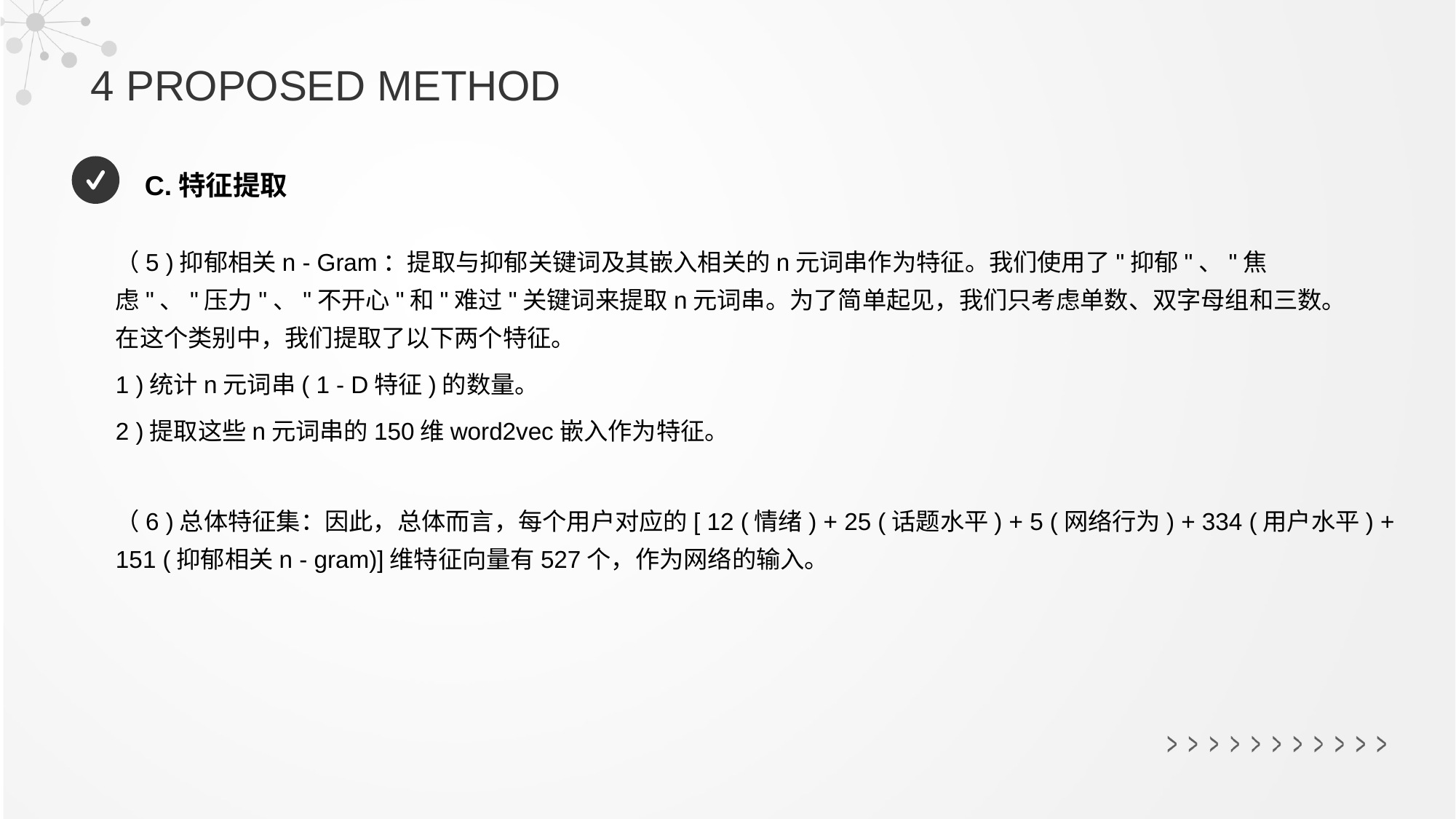

4 PROPOSED METHOD
C.特征提取

（5 )抑郁相关n - Gram：提取与抑郁关键词及其嵌入相关的n元词串作为特征。我们使用了"抑郁"、"焦虑"、"压力"、"不开心"和"难过"关键词来提取n元词串。为了简单起见，我们只考虑单数、双字母组和三数。在这个类别中，我们提取了以下两个特征。
1 )统计n元词串( 1 - D特征)的数量。
2 )提取这些n元词串的150维word2vec嵌入作为特征。
（6 )总体特征集：因此，总体而言，每个用户对应的[ 12 (情绪) + 25 (话题水平) + 5 (网络行为) + 334 (用户水平) + 151 (抑郁相关n - gram)]维特征向量有527个，作为网络的输入。